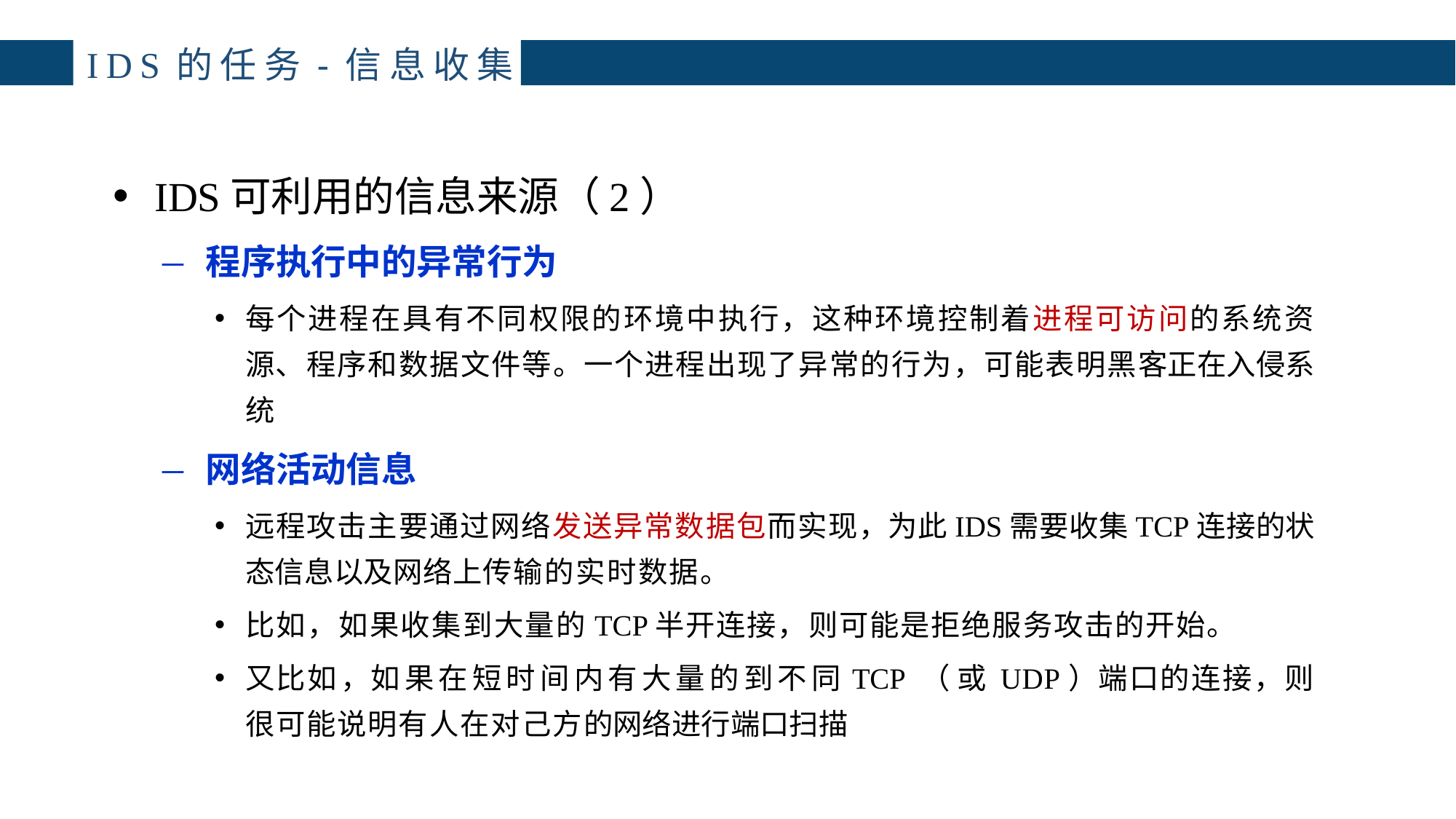

# IDS的任务-信息收集
IDS可利用的信息来源（2）
程序执行中的异常行为
每个进程在具有不同权限的环境中执行，这种环境控制着进程可访问的系统资源、程序和数据文件等。一个进程出现了异常的行为，可能表明黑客正在入侵系统
网络活动信息
远程攻击主要通过网络发送异常数据包而实现，为此IDS需要收集TCP连接的状态信息以及网络上传输的实时数据。
比如，如果收集到大量的TCP半开连接，则可能是拒绝服务攻击的开始。
又比如，如果在短时间内有大量的到不同TCP （ 或 UDP）端口的连接，则很可能说明有人在对己方的网络进行端口扫描